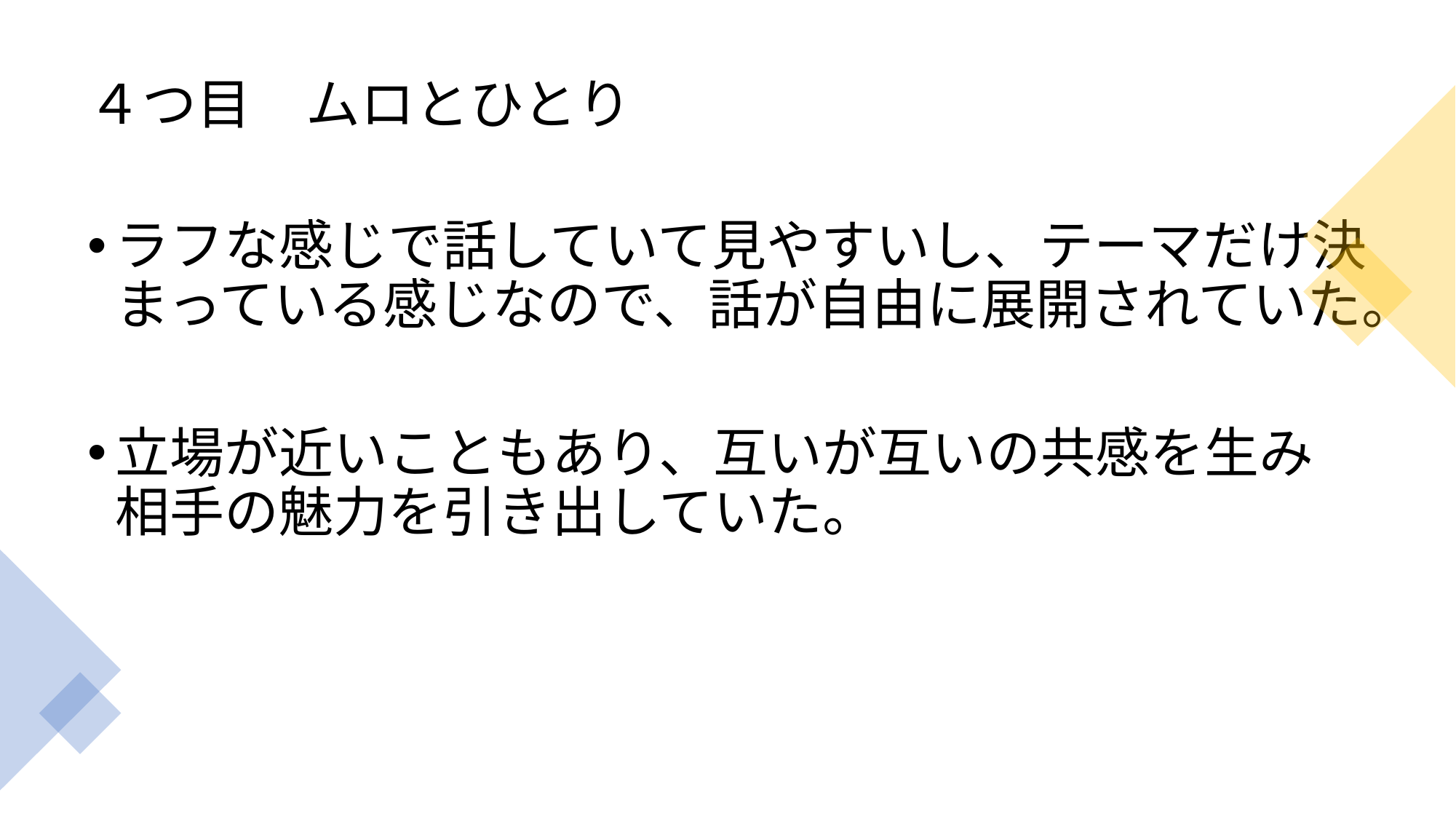

# ４つ目　ムロとひとり

ラフな感じで話していて見やすいし、テーマだけ決まっている感じなので、話が自由に展開されていた。

立場が近いこともあり、互いが互いの共感を生み相手の魅力を引き出していた。